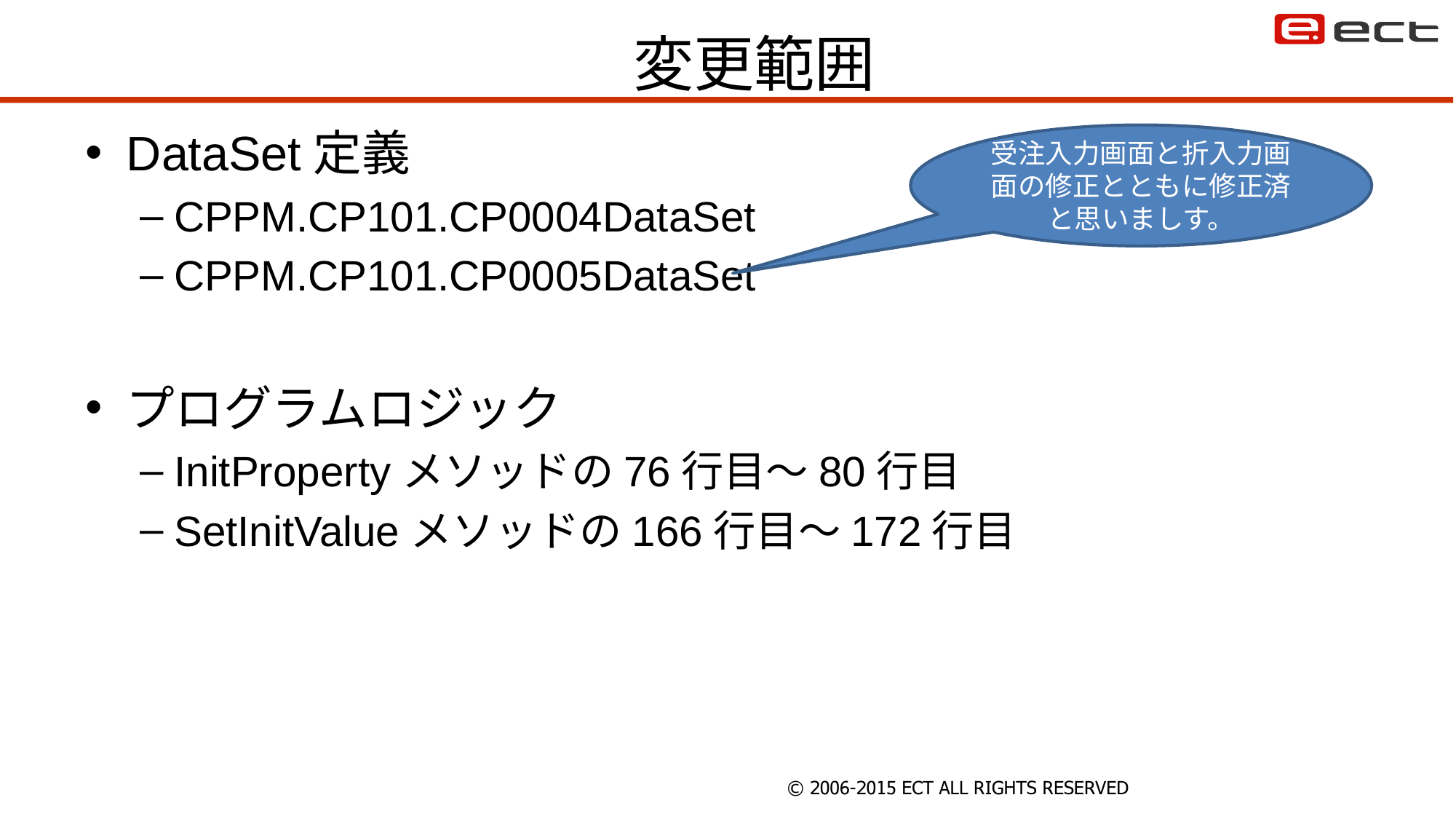

# 変更範囲
DataSet定義
CPPM.CP101.CP0004DataSet
CPPM.CP101.CP0005DataSet

プログラムロジック
InitPropertyメソッドの76行目～80行目
SetInitValueメソッドの166行目～172行目
受注入力画面と折入力画面の修正とともに修正済と思いましす。